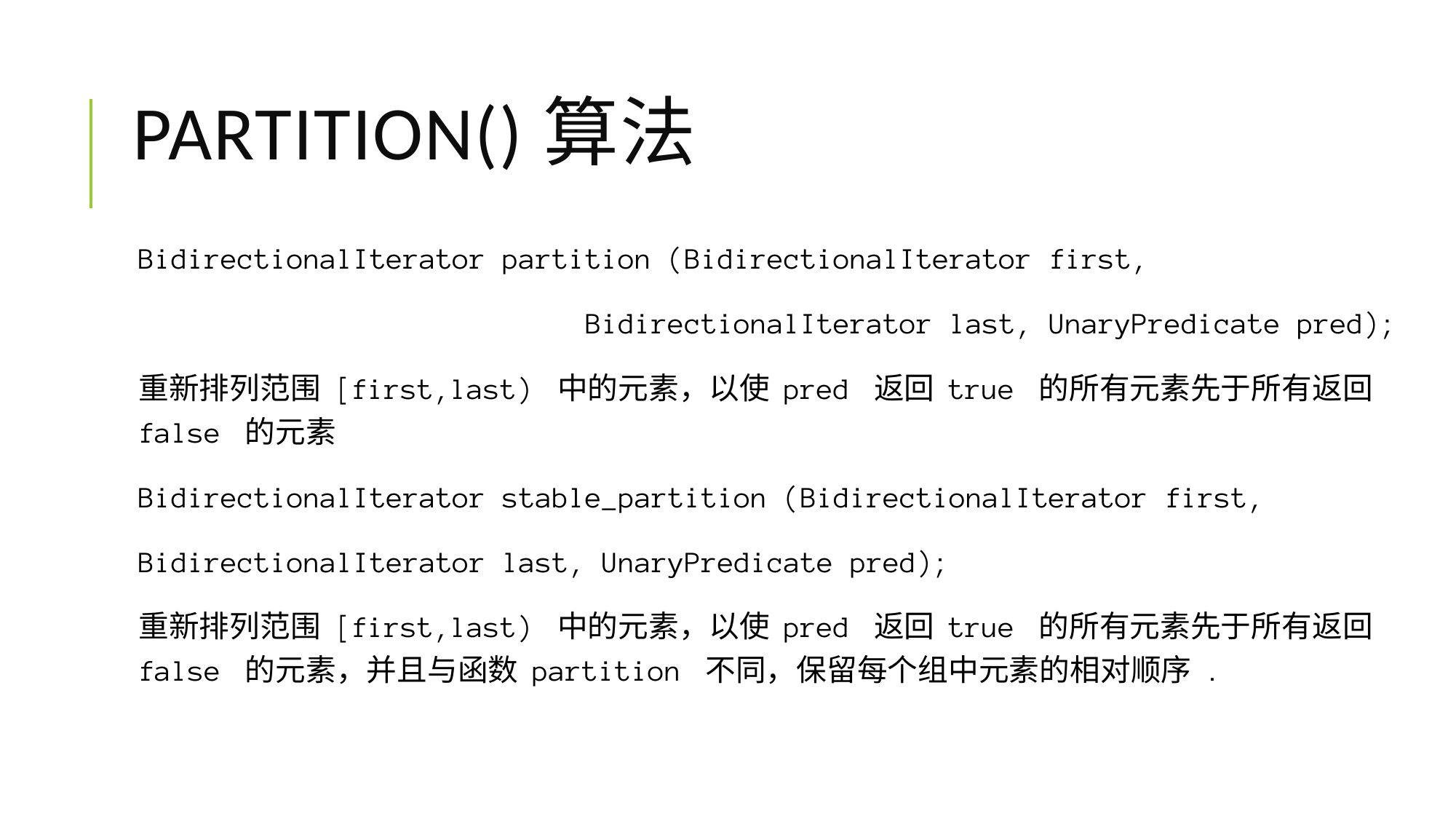

# Partition()算法
BidirectionalIterator partition (BidirectionalIterator first,
                           BidirectionalIterator last, UnaryPredicate pred);
重新排列范围 [first,last) 中的元素，以使 pred 返回 true 的所有元素先于所有返回 false 的元素
BidirectionalIterator stable_partition (BidirectionalIterator first,
BidirectionalIterator last, UnaryPredicate pred);
重新排列范围 [first,last) 中的元素，以使 pred 返回 true 的所有元素先于所有返回 false 的元素，并且与函数 partition 不同，保留每个组中元素的相对顺序 .